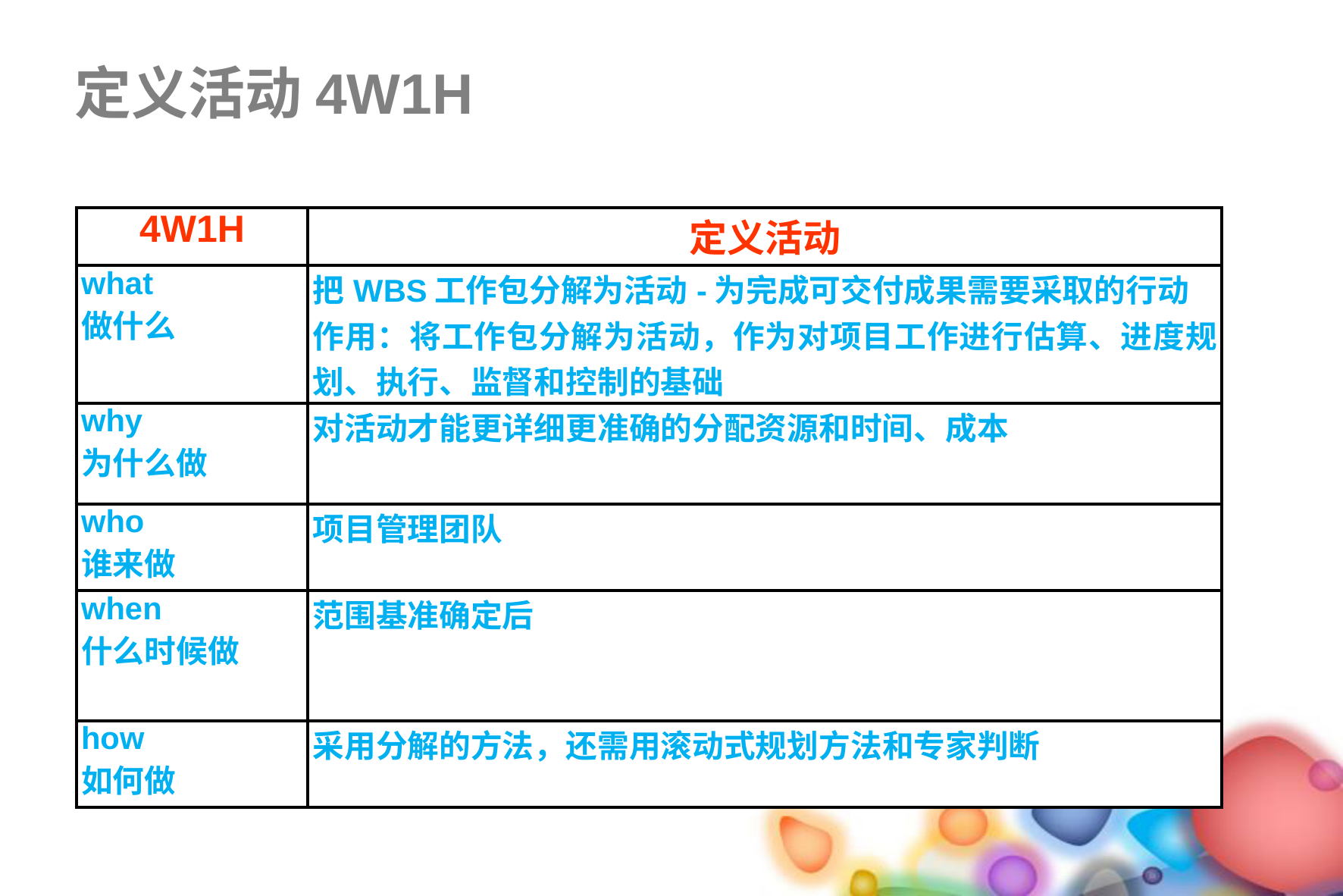

定义活动4W1H
| 4W1H | 定义活动 |
| --- | --- |
| what 做什么 | 把WBS工作包分解为活动-为完成可交付成果需要采取的行动 作用：将工作包分解为活动，作为对项目工作进行估算、进度规划、执行、监督和控制的基础 |
| why 为什么做 | 对活动才能更详细更准确的分配资源和时间、成本 |
| who 谁来做 | 项目管理团队 |
| when 什么时候做 | 范围基准确定后 |
| how 如何做 | 采用分解的方法，还需用滚动式规划方法和专家判断 |